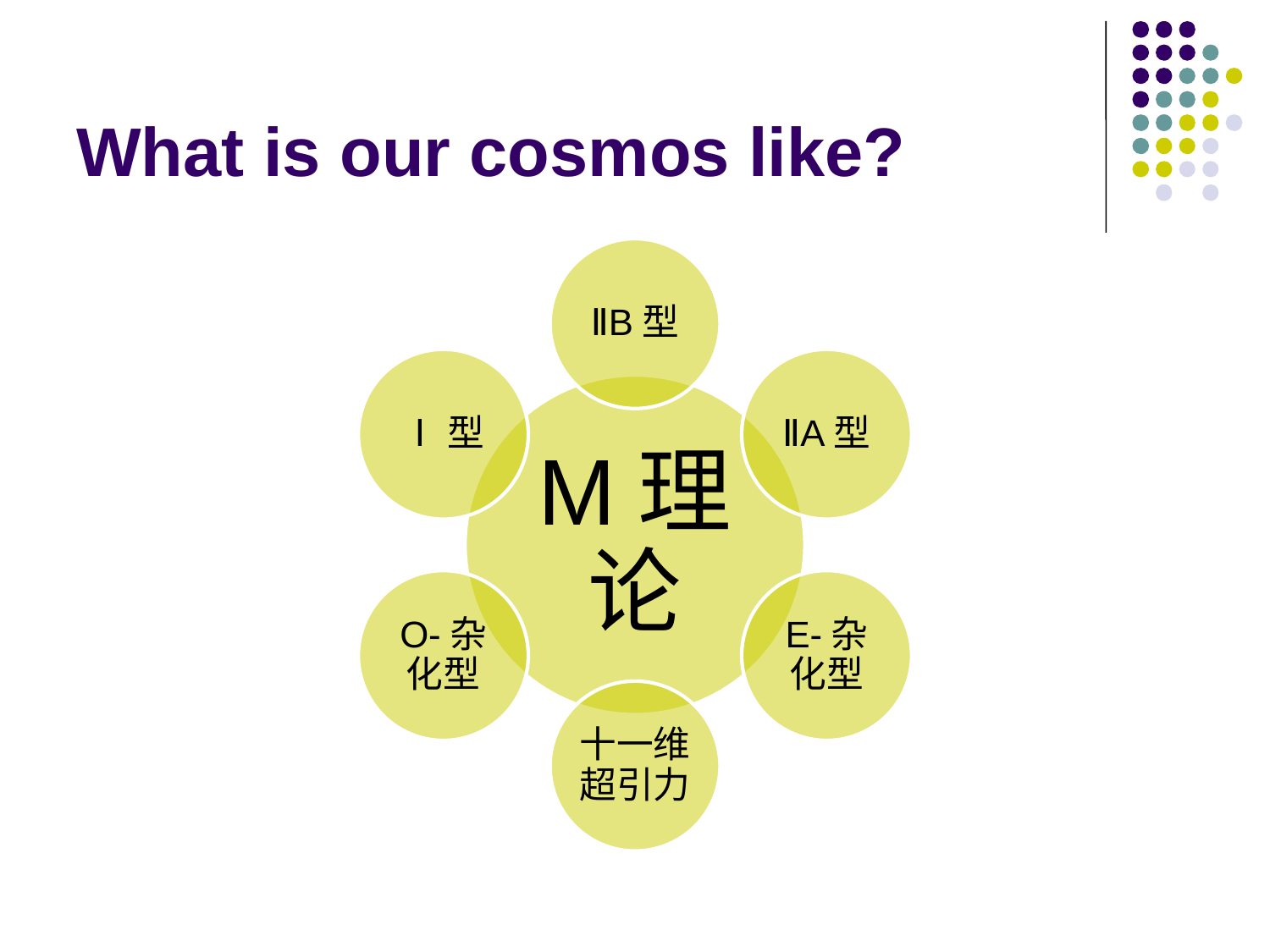

# What is our cosmos like?
M理论
ⅡB型
ⅡA型
E-杂化型
十一维超引力
O-杂化型
Ⅰ型